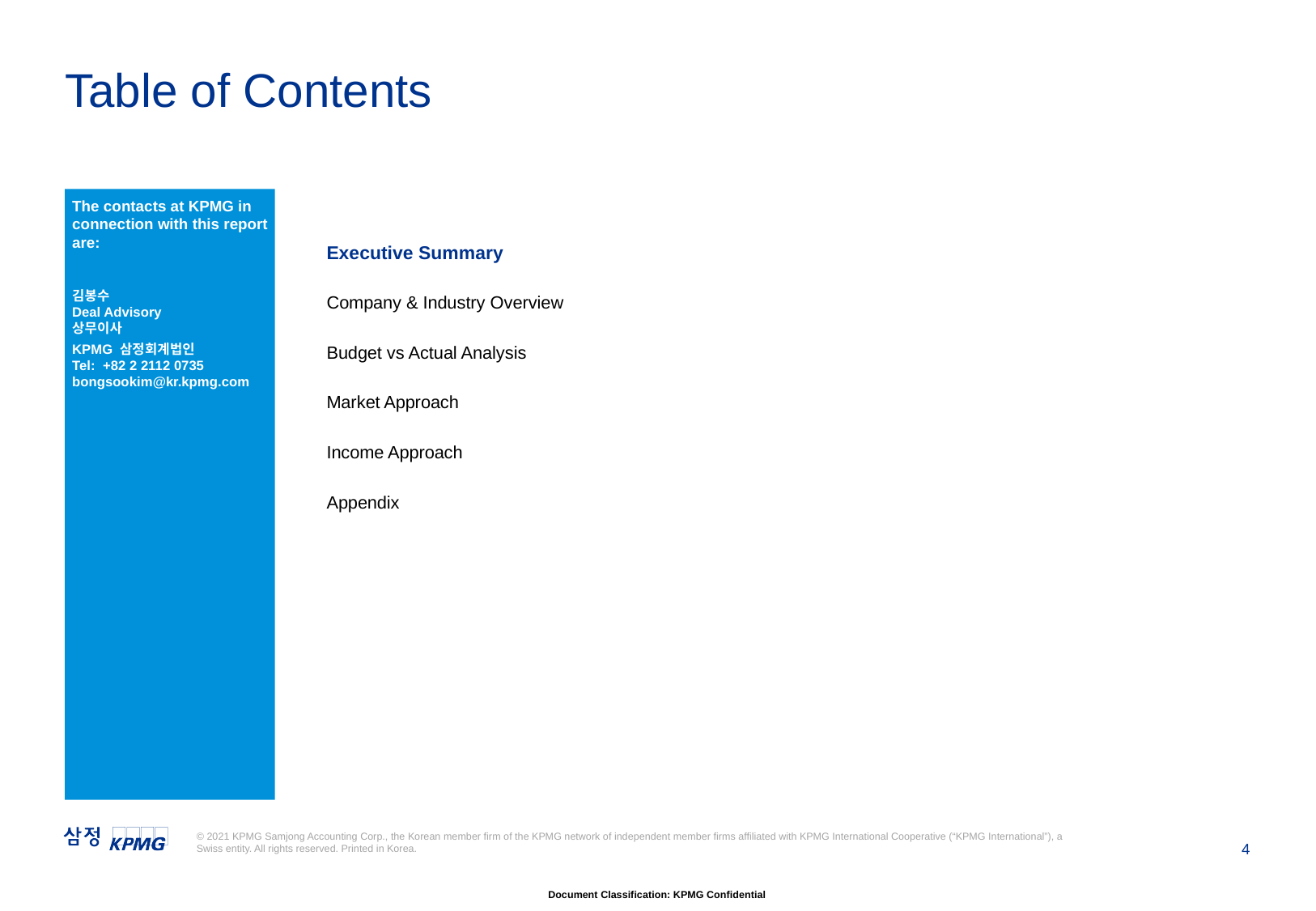

# Table of Contents
|  |  |  |
| --- | --- | --- |
| Executive Summary |  |  |
| Company & Industry Overview |  |  |
| Budget vs Actual Analysis |  |  |
| Market Approach |  |  |
| Income Approach |  |  |
| Appendix |  |  |
|  |  |  |
|  |  |  |
|  |  |  |
|  |  |  |
The contacts at KPMG in connection with this report are:

김봉수
Deal Advisory
상무이사
KPMG 삼정회계법인
Tel:  +82 2 2112 0735
bongsookim@kr.kpmg.com